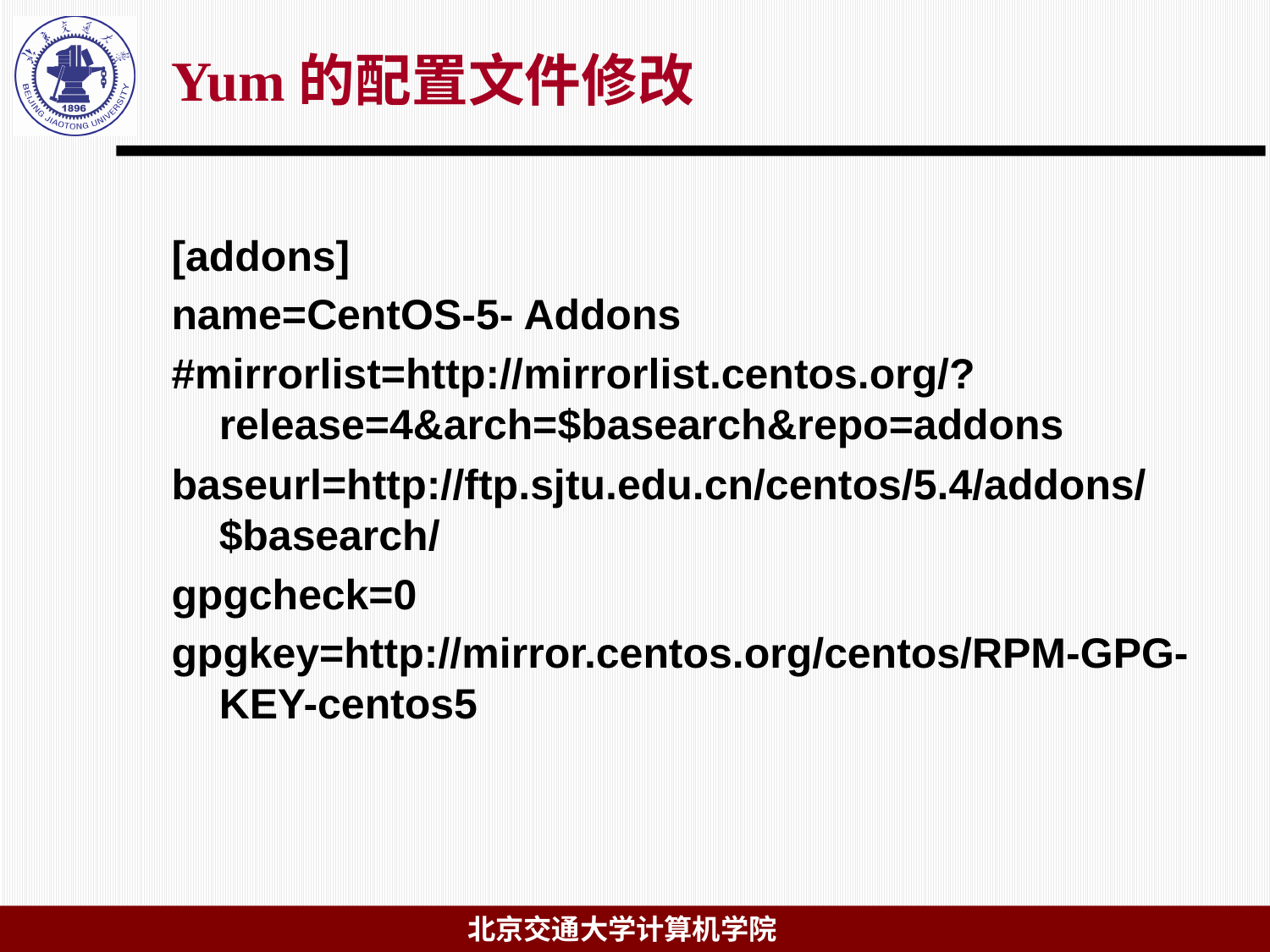

# Yum的配置文件修改
[addons]
name=CentOS-5- Addons
#mirrorlist=http://mirrorlist.centos.org/?release=4&arch=$basearch&repo=addons
baseurl=http://ftp.sjtu.edu.cn/centos/5.4/addons/$basearch/
gpgcheck=0
gpgkey=http://mirror.centos.org/centos/RPM-GPG-KEY-centos5